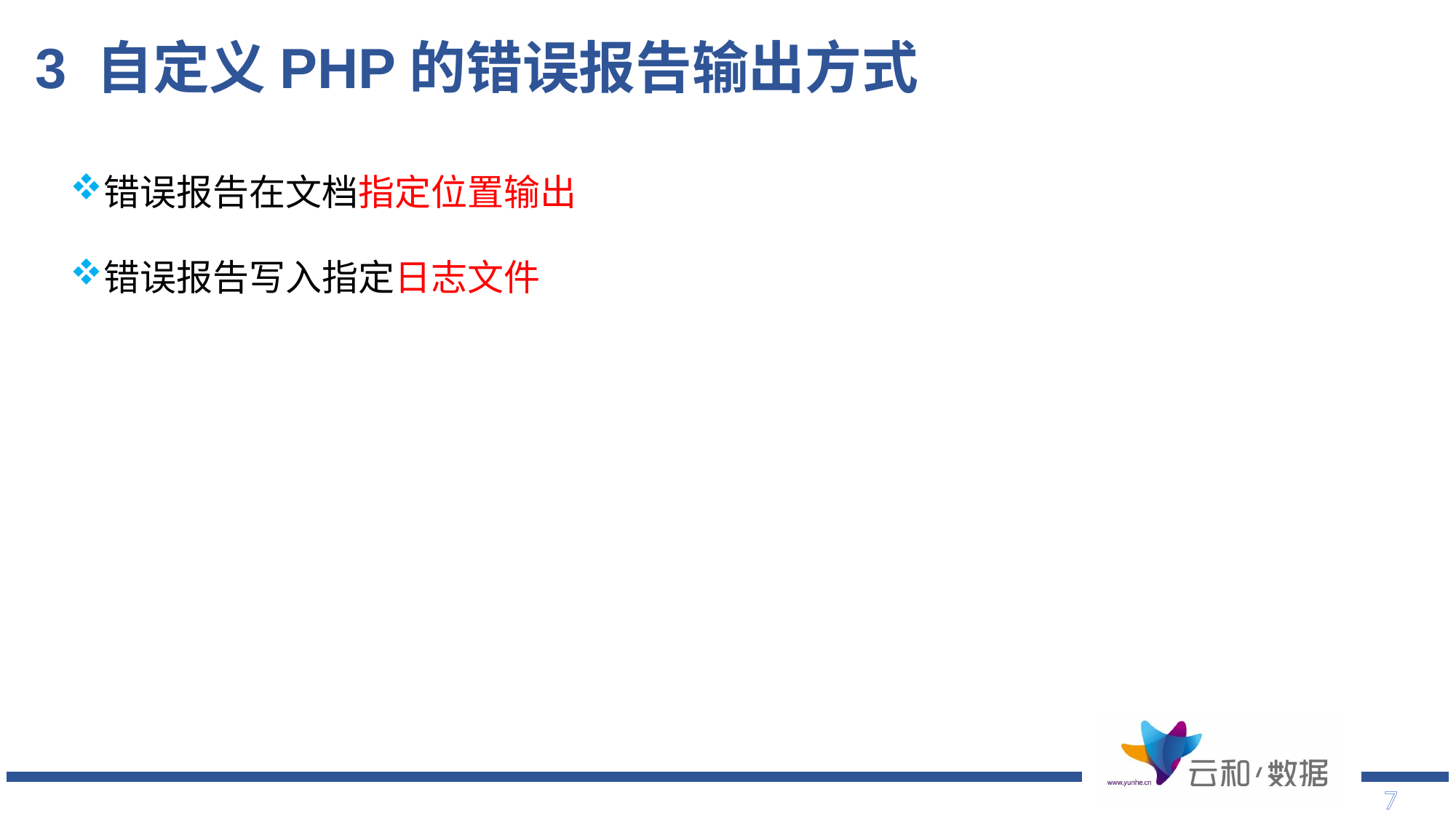

3 自定义PHP的错误报告输出方式
# 错误报告在文档指定位置输出
错误报告写入指定日志文件